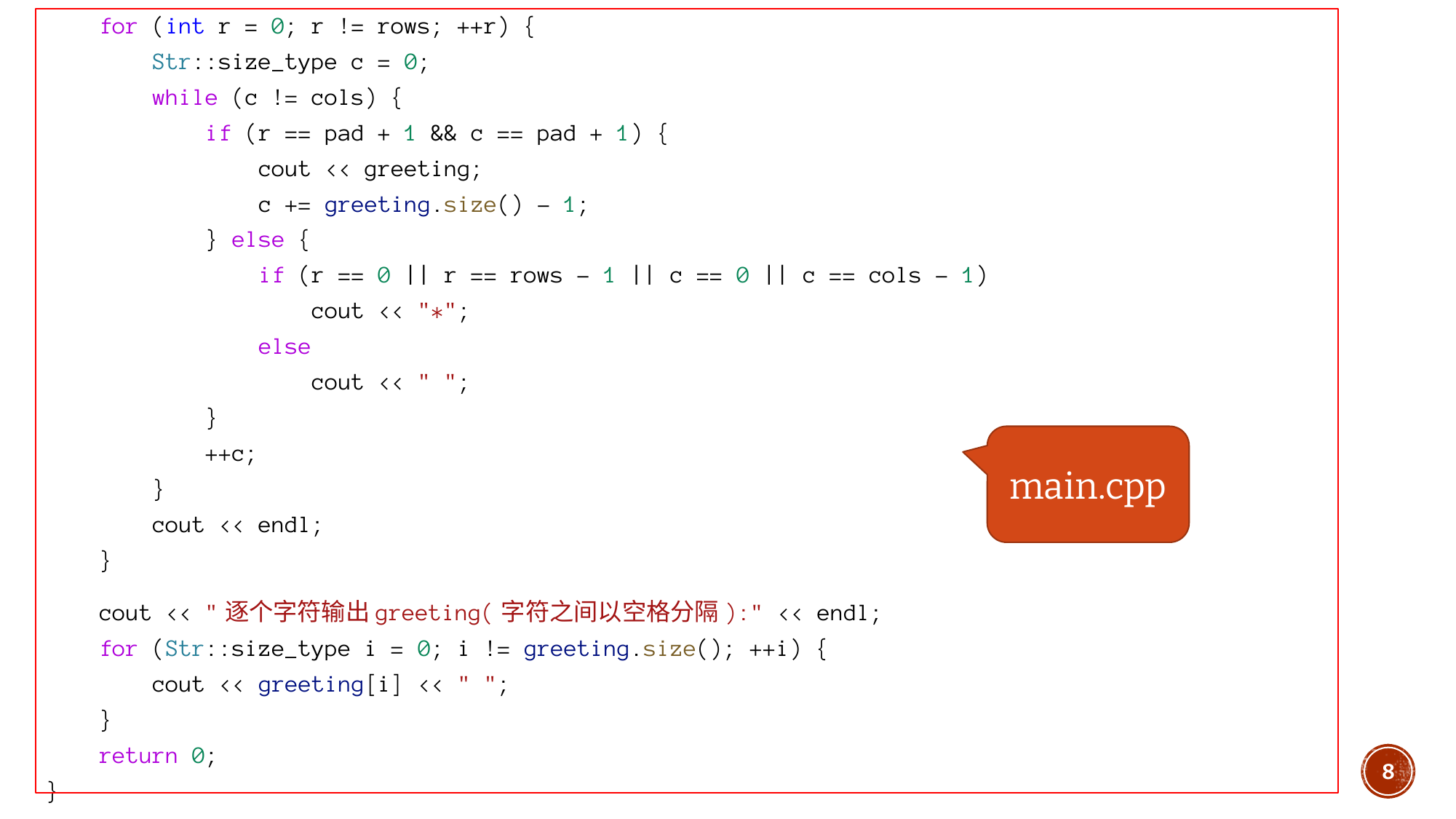

for (int r = 0; r != rows; ++r) {
        Str::size_type c = 0;
        while (c != cols) {
            if (r == pad + 1 && c == pad + 1) {
                cout << greeting;
                c += greeting.size() - 1;
            } else {
                if (r == 0 || r == rows - 1 || c == 0 || c == cols - 1)
                    cout << "*";
                else
                    cout << " ";
            }
            ++c;
        }
        cout << endl;
    }
    cout << "逐个字符输出greeting(字符之间以空格分隔):" << endl;
    for (Str::size_type i = 0; i != greeting.size(); ++i) {
        cout << greeting[i] << " ";
    }
    return 0;
}

main.cpp
8